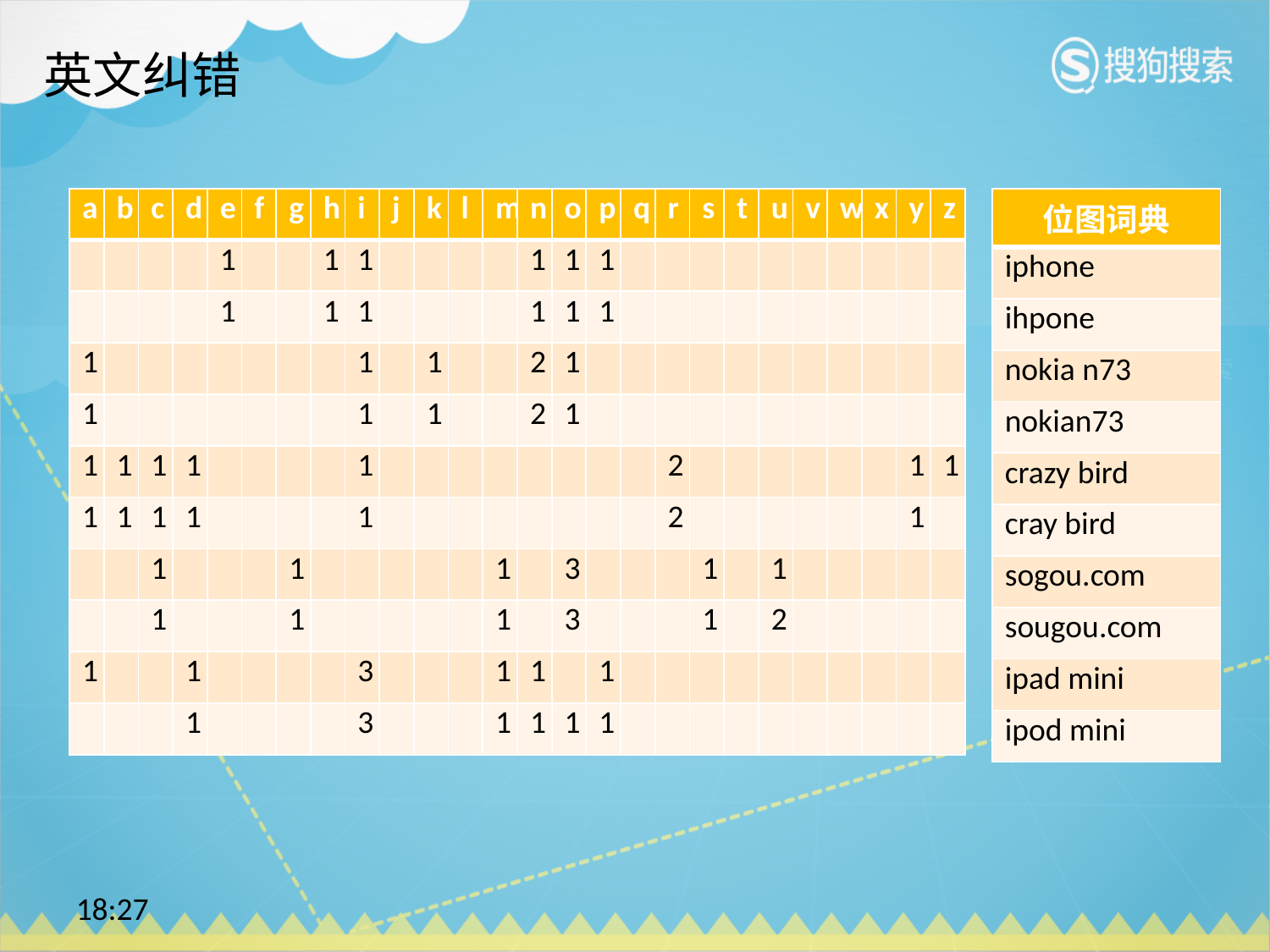

# 英文纠错
| a | b | c | d | e | f | g | h | i | j | k | l | m | n | o | p | q | r | s | t | u | v | w | x | y | z |
| --- | --- | --- | --- | --- | --- | --- | --- | --- | --- | --- | --- | --- | --- | --- | --- | --- | --- | --- | --- | --- | --- | --- | --- | --- | --- |
|  |  |  |  | 1 |  |  | 1 | 1 |  |  |  |  | 1 | 1 | 1 |  |  |  |  |  |  |  |  |  |  |
|  |  |  |  | 1 |  |  | 1 | 1 |  |  |  |  | 1 | 1 | 1 |  |  |  |  |  |  |  |  |  |  |
| 1 |  |  |  |  |  |  |  | 1 |  | 1 |  |  | 2 | 1 |  |  |  |  |  |  |  |  |  |  |  |
| 1 |  |  |  |  |  |  |  | 1 |  | 1 |  |  | 2 | 1 |  |  |  |  |  |  |  |  |  |  |  |
| 1 | 1 | 1 | 1 |  |  |  |  | 1 |  |  |  |  |  |  |  |  | 2 |  |  |  |  |  |  | 1 | 1 |
| 1 | 1 | 1 | 1 |  |  |  |  | 1 |  |  |  |  |  |  |  |  | 2 |  |  |  |  |  |  | 1 |  |
|  |  | 1 |  |  |  | 1 |  |  |  |  |  | 1 |  | 3 |  |  |  | 1 |  | 1 |  |  |  |  |  |
|  |  | 1 |  |  |  | 1 |  |  |  |  |  | 1 |  | 3 |  |  |  | 1 |  | 2 |  |  |  |  |  |
| 1 |  |  | 1 |  |  |  |  | 3 |  |  |  | 1 | 1 |  | 1 |  |  |  |  |  |  |  |  |  |  |
|  |  |  | 1 |  |  |  |  | 3 |  |  |  | 1 | 1 | 1 | 1 |  |  |  |  |  |  |  |  |  |  |
| 位图词典 |
| --- |
| iphone |
| ihpone |
| nokia n73 |
| nokian73 |
| crazy bird |
| cray bird |
| sogou.com |
| sougou.com |
| ipad mini |
| ipod mini |
18:27